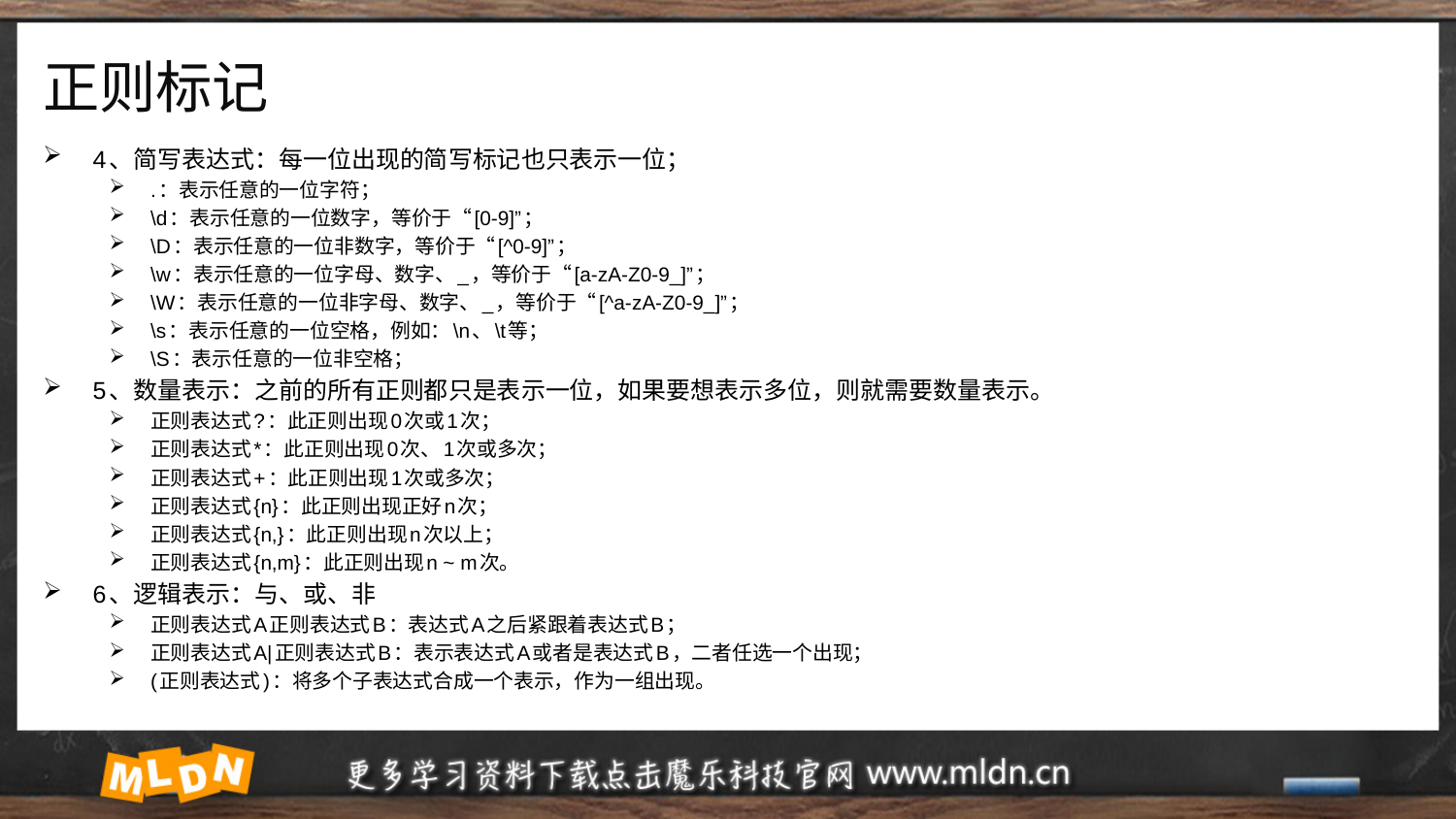

# 正则标记
4、简写表达式：每一位出现的简写标记也只表示一位；
.：表示任意的一位字符；
\d：表示任意的一位数字，等价于“[0-9]”；
\D：表示任意的一位非数字，等价于“[^0-9]”；
\w：表示任意的一位字母、数字、_，等价于“[a-zA-Z0-9_]”；
\W：表示任意的一位非字母、数字、_，等价于“[^a-zA-Z0-9_]”；
\s：表示任意的一位空格，例如：\n、\t等；
\S：表示任意的一位非空格；
5、数量表示：之前的所有正则都只是表示一位，如果要想表示多位，则就需要数量表示。
正则表达式?：此正则出现0次或1次；
正则表达式*：此正则出现0次、1次或多次；
正则表达式+：此正则出现1次或多次；
正则表达式{n}：此正则出现正好n次；
正则表达式{n,}：此正则出现n次以上；
正则表达式{n,m}：此正则出现n ~ m次。
6、逻辑表示：与、或、非
正则表达式A正则表达式B：表达式A之后紧跟着表达式B；
正则表达式A|正则表达式B：表示表达式A或者是表达式B，二者任选一个出现；
(正则表达式)：将多个子表达式合成一个表示，作为一组出现。